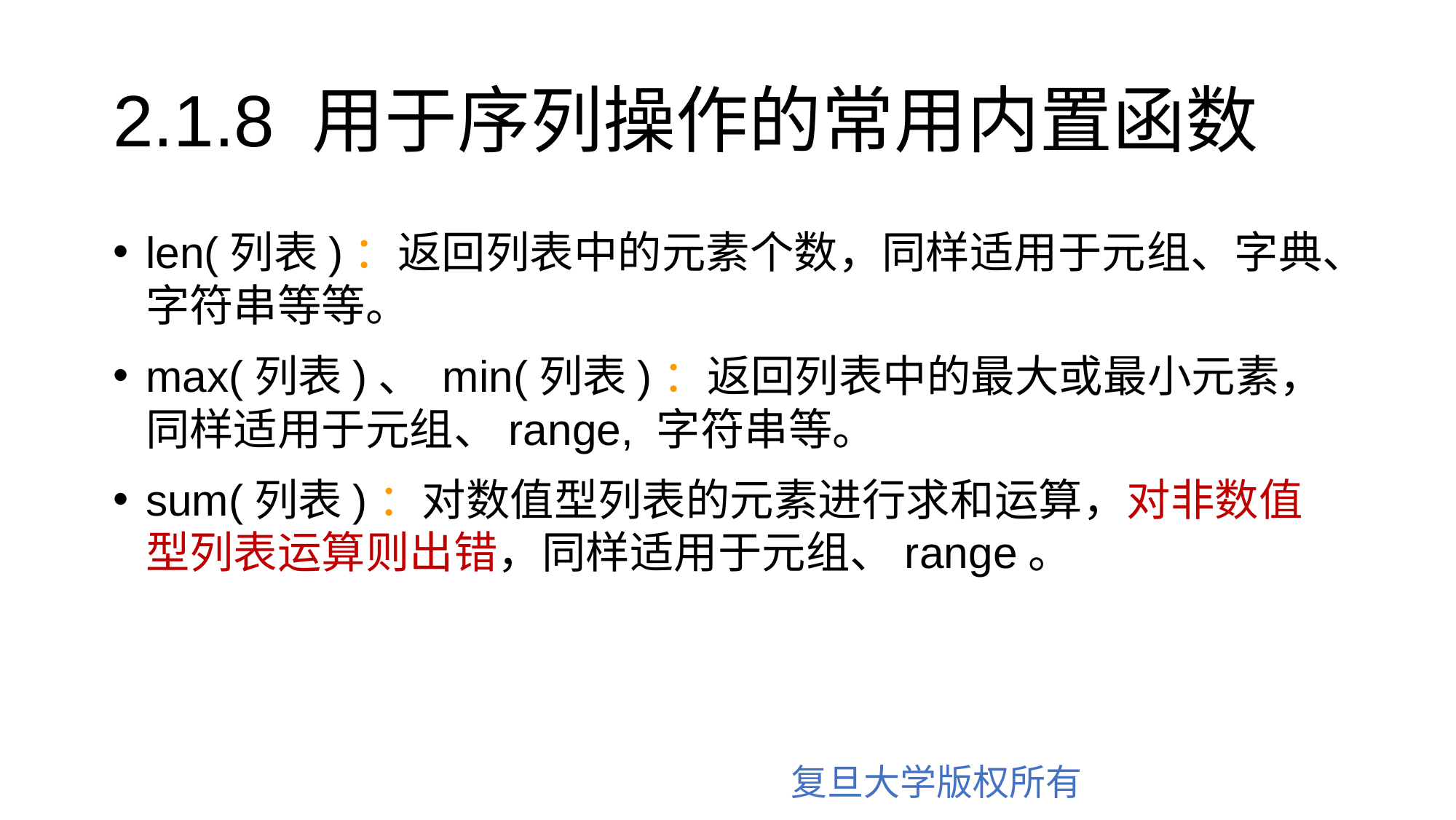

# 2.1.8 用于序列操作的常用内置函数
len(列表)：返回列表中的元素个数，同样适用于元组、字典、字符串等等。
max(列表)、 min(列表)：返回列表中的最大或最小元素，同样适用于元组、range, 字符串等。
sum(列表)：对数值型列表的元素进行求和运算，对非数值型列表运算则出错，同样适用于元组、range。